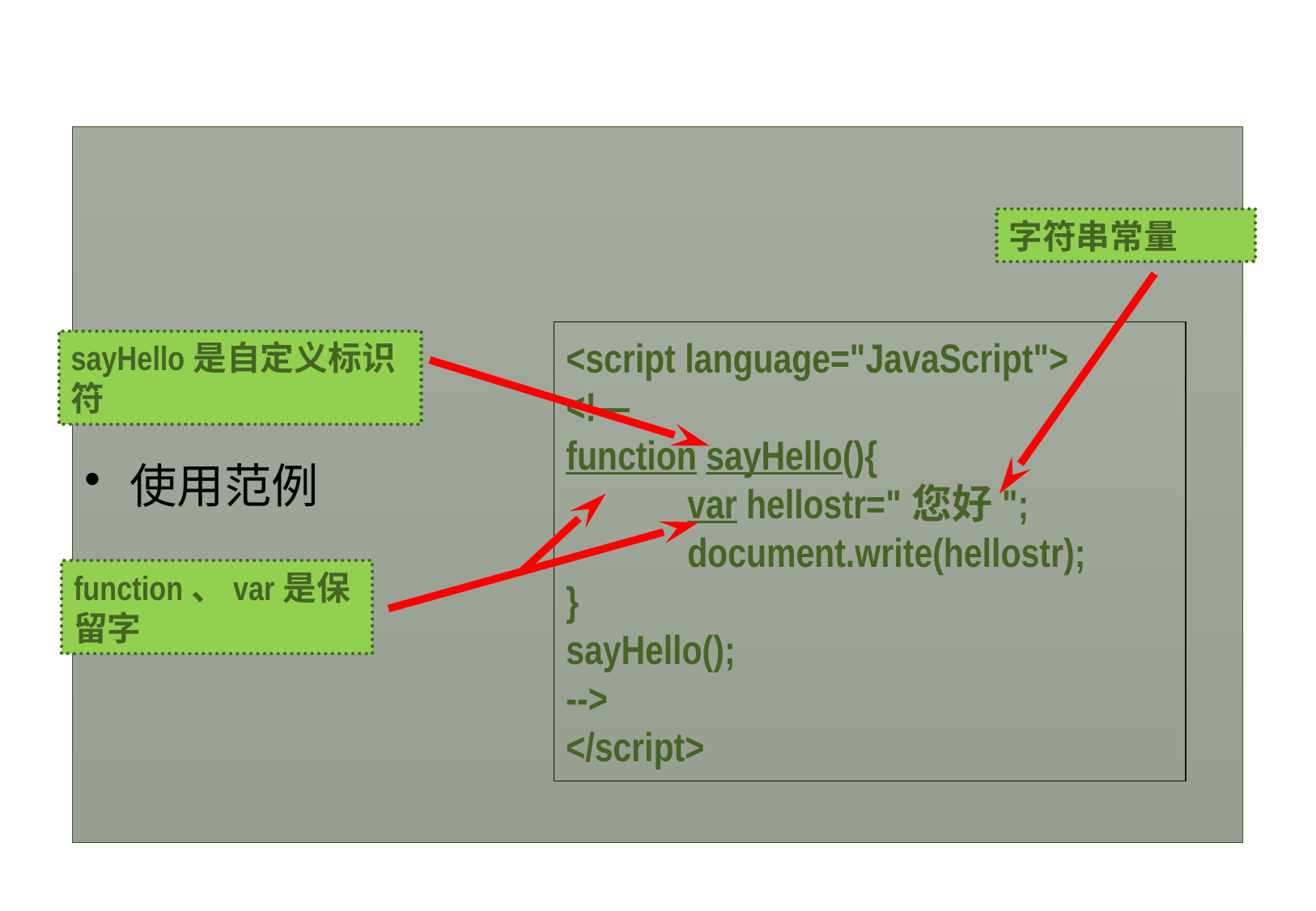

#
使用范例
字符串常量

<script language="JavaScript">
<!—
function sayHello(){
	var hellostr="您好";
	document.write(hellostr);
}
sayHello();
-->
</script>
sayHello是自定义标识符

function、var是保留字